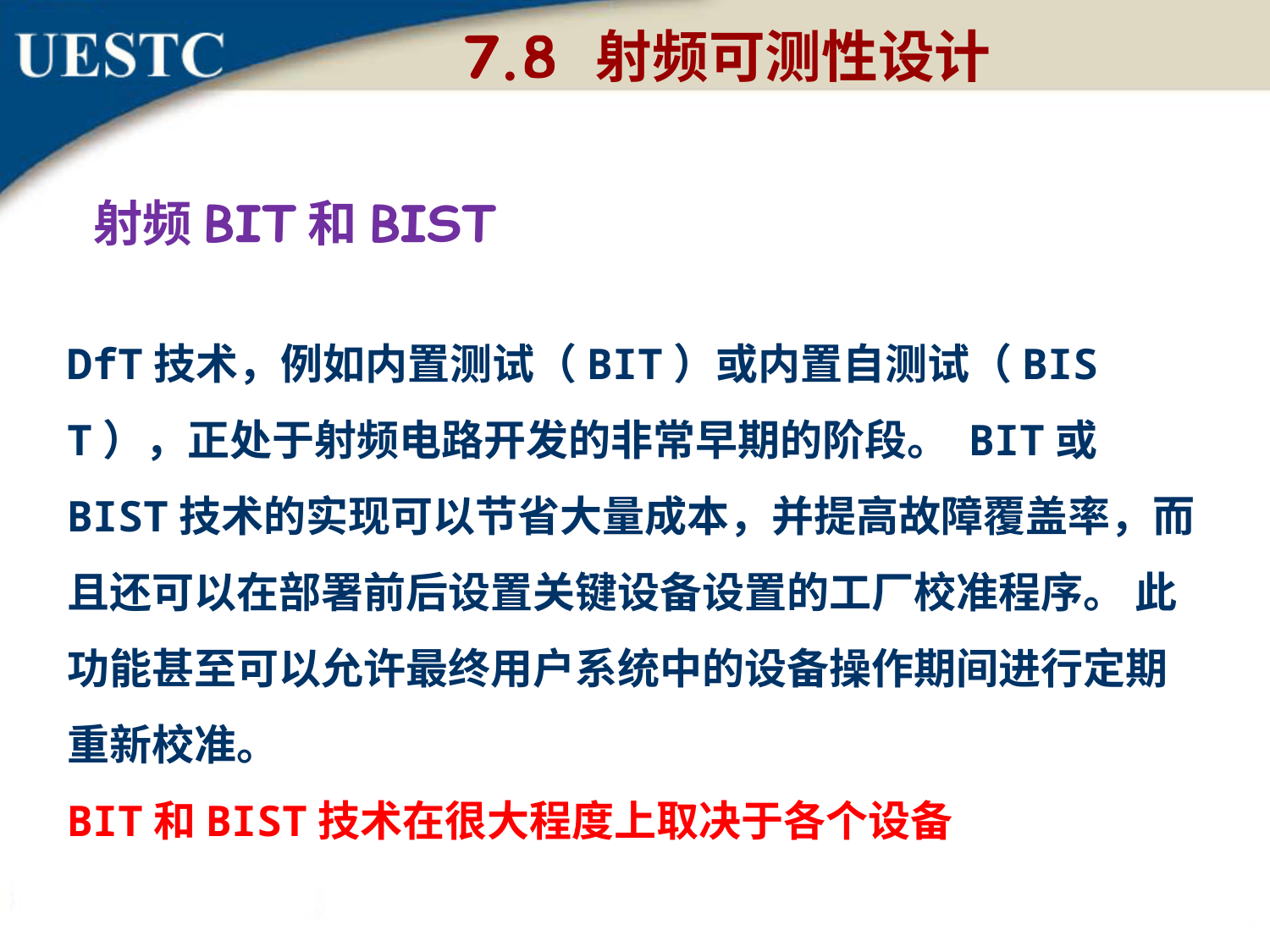

7.8 射频可测性设计
射频BIT和BIST
DfT技术，例如内置测试（BIT）或内置自测试（BIST），正处于射频电路开发的非常早期的阶段。 BIT或BIST技术的实现可以节省大量成本，并提高故障覆盖率，而且还可以在部署前后设置关键设备设置的工厂校准程序。 此功能甚至可以允许最终用户系统中的设备操作期间进行定期重新校准。
BIT和BIST技术在很大程度上取决于各个设备